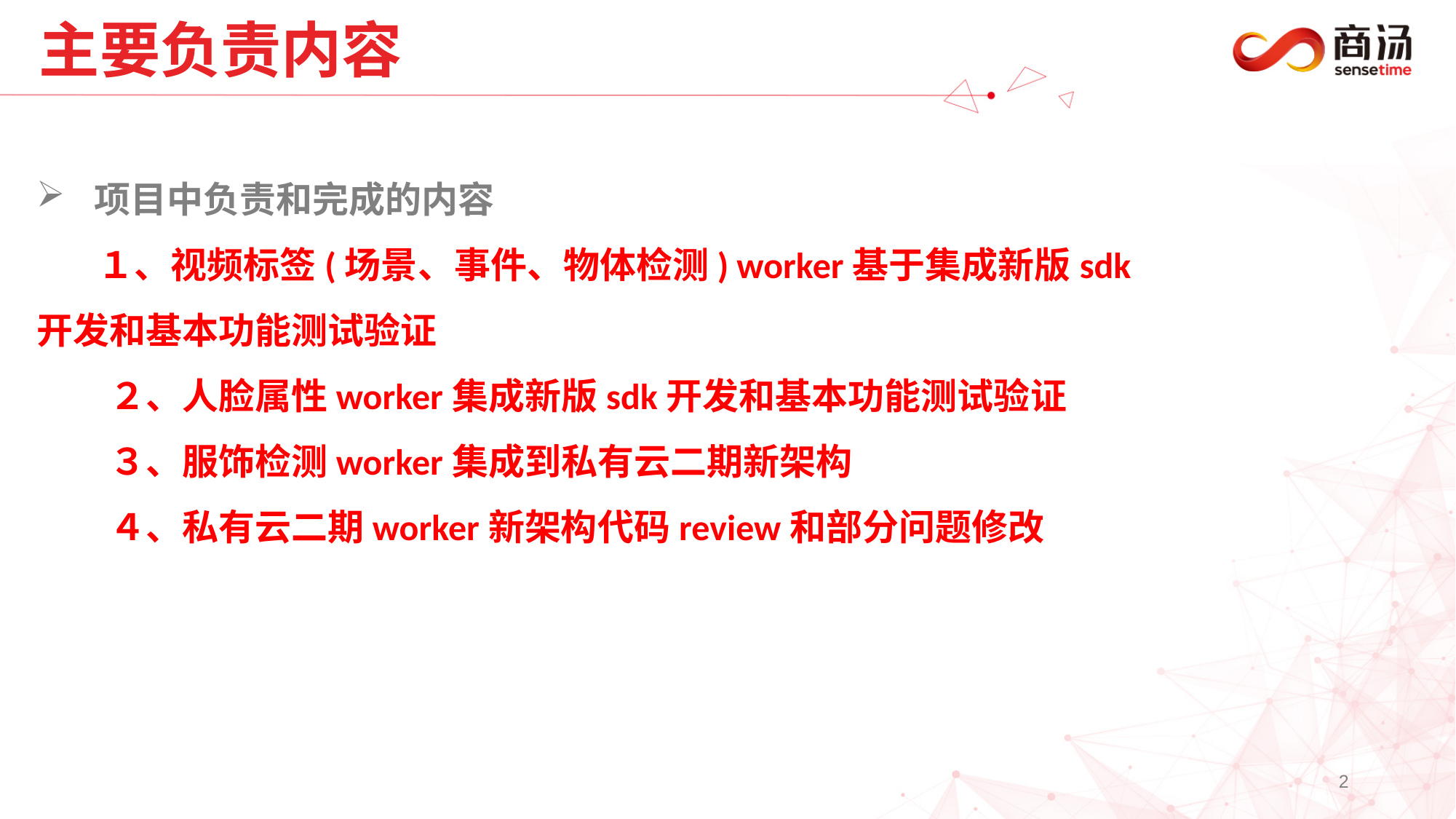

主要负责内容
  项目中负责和完成的内容
  　１、视频标签(场景、事件、物体检测) worker基于集成新版sdk开发和基本功能测试验证
　　２、人脸属性worker集成新版sdk开发和基本功能测试验证
　　３、服饰检测worker集成到私有云二期新架构
　　４、私有云二期worker新架构代码review和部分问题修改
2